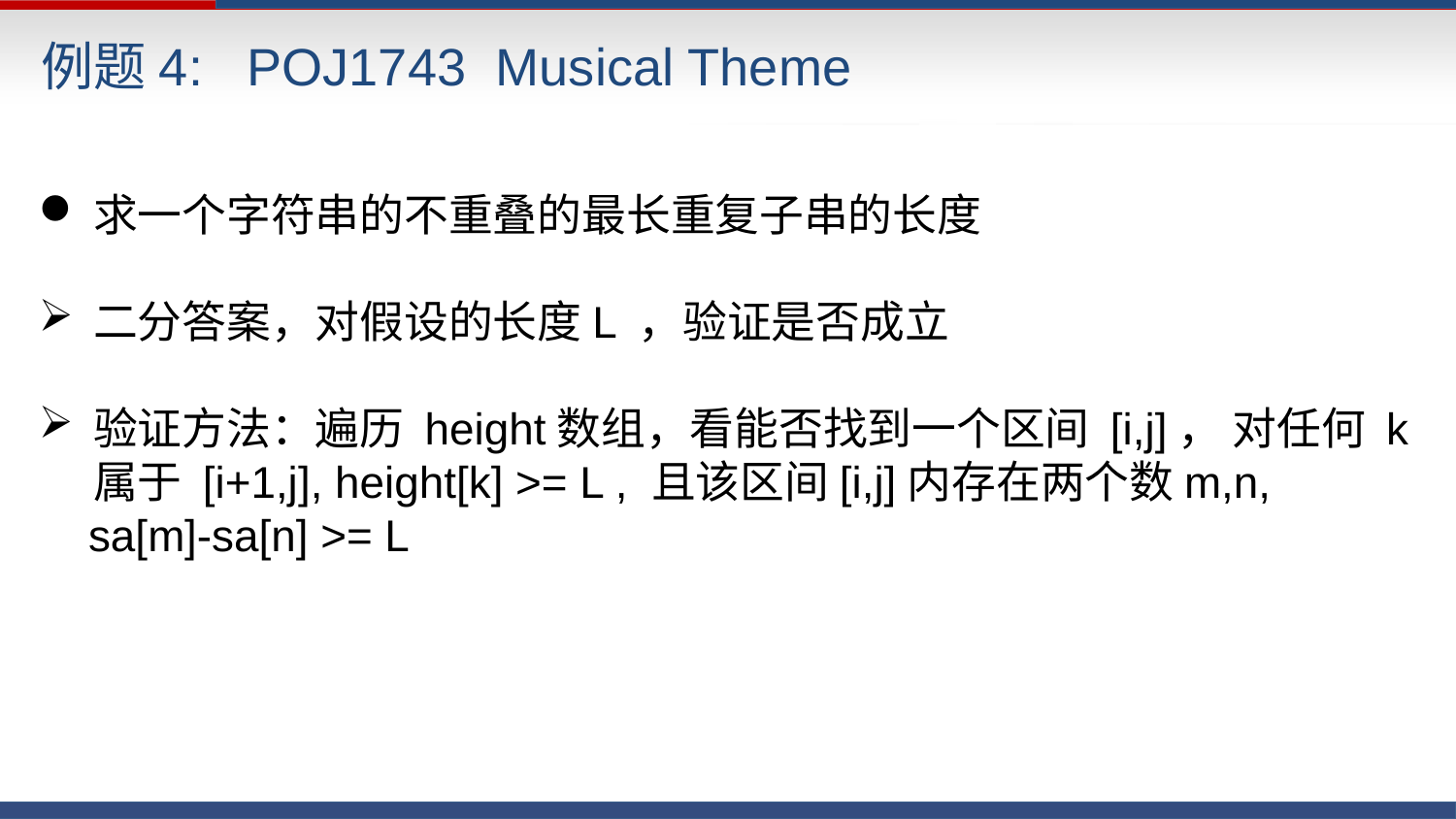

例题4:   POJ1743  Musical Theme
求一个字符串的不重叠的最长重复子串的长度

二分答案，对假设的长度L ，验证是否成立

验证方法：遍历 height数组，看能否找到一个区间 [i,j]， 对任何 k 属于 [i+1,j], height[k] >= L , 且该区间[i,j]内存在两个数m,n,
    sa[m]-sa[n] >= L